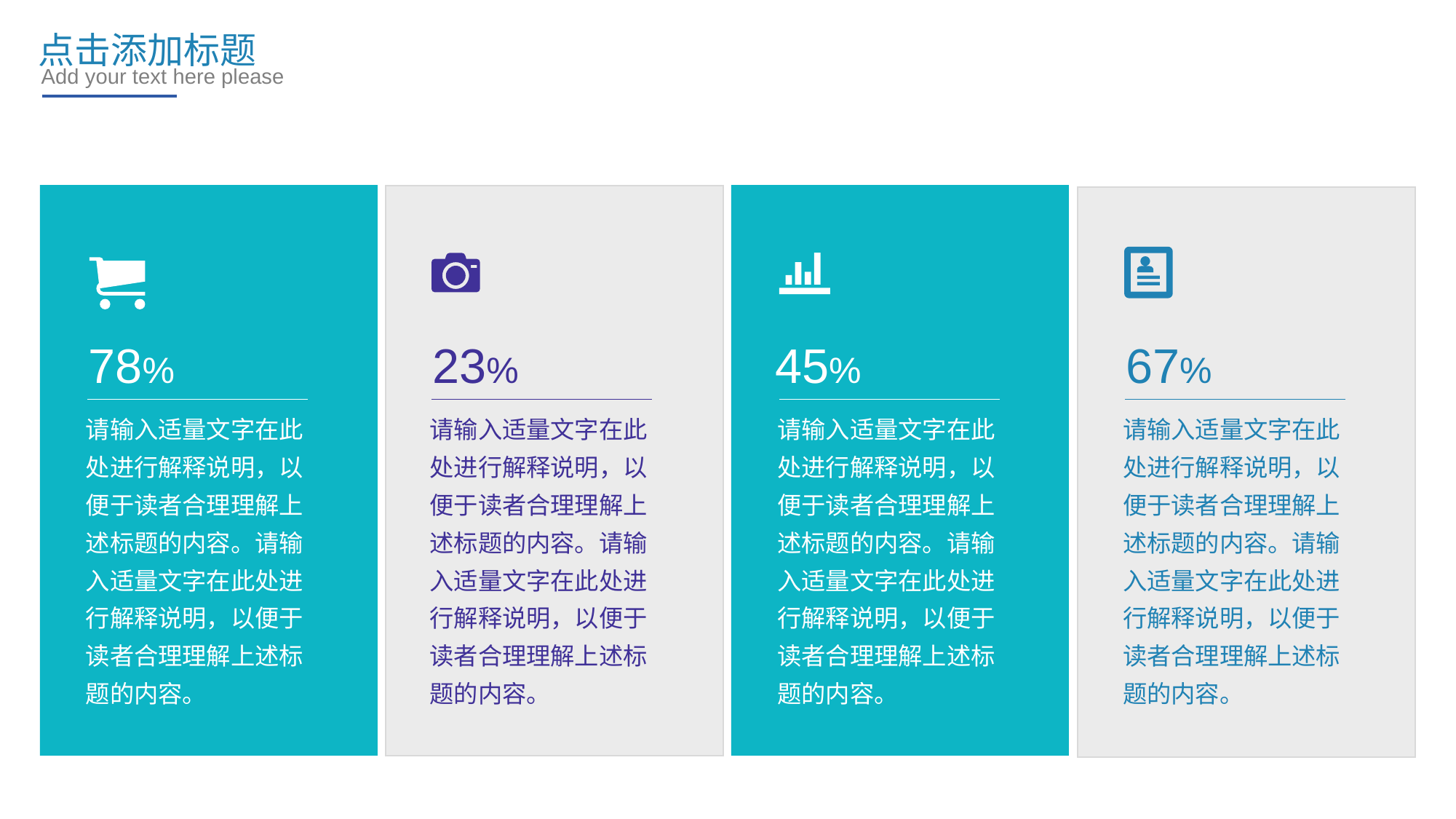

点击添加标题
Add your text here please

78%
23%
45%
67%
请输入适量文字在此处进行解释说明，以便于读者合理理解上述标题的内容。请输入适量文字在此处进行解释说明，以便于读者合理理解上述标题的内容。
请输入适量文字在此处进行解释说明，以便于读者合理理解上述标题的内容。请输入适量文字在此处进行解释说明，以便于读者合理理解上述标题的内容。
请输入适量文字在此处进行解释说明，以便于读者合理理解上述标题的内容。请输入适量文字在此处进行解释说明，以便于读者合理理解上述标题的内容。
请输入适量文字在此处进行解释说明，以便于读者合理理解上述标题的内容。请输入适量文字在此处进行解释说明，以便于读者合理理解上述标题的内容。